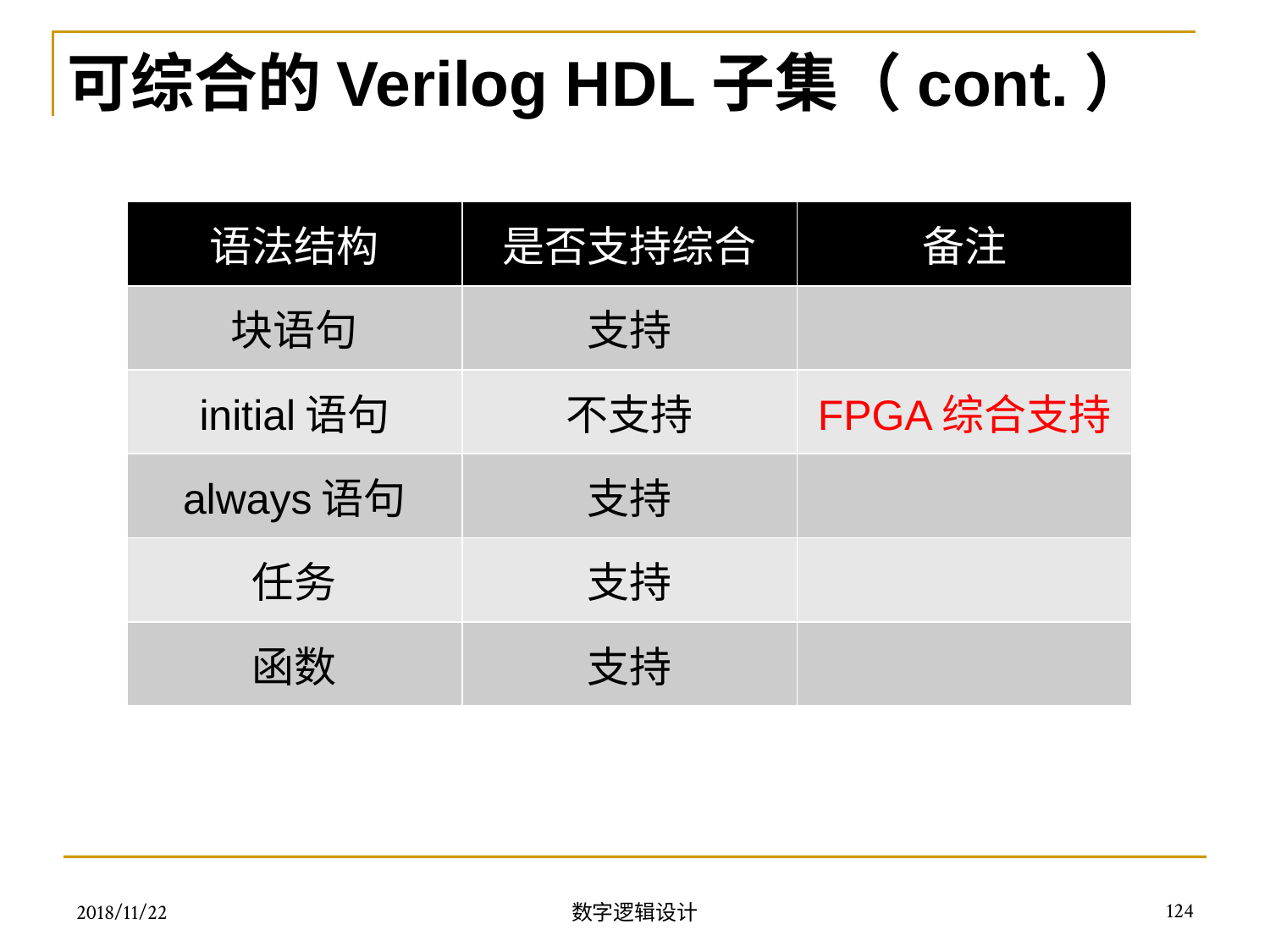

可综合的Verilog HDL子集（cont.）
| 语法结构 | 是否支持综合 | 备注 |
| --- | --- | --- |
| 块语句 | 支持 |  |
| initial语句 | 不支持 | FPGA综合支持 |
| always语句 | 支持 |  |
| 任务 | 支持 |  |
| 函数 | 支持 |  |
2018/11/22
124
数字逻辑设计